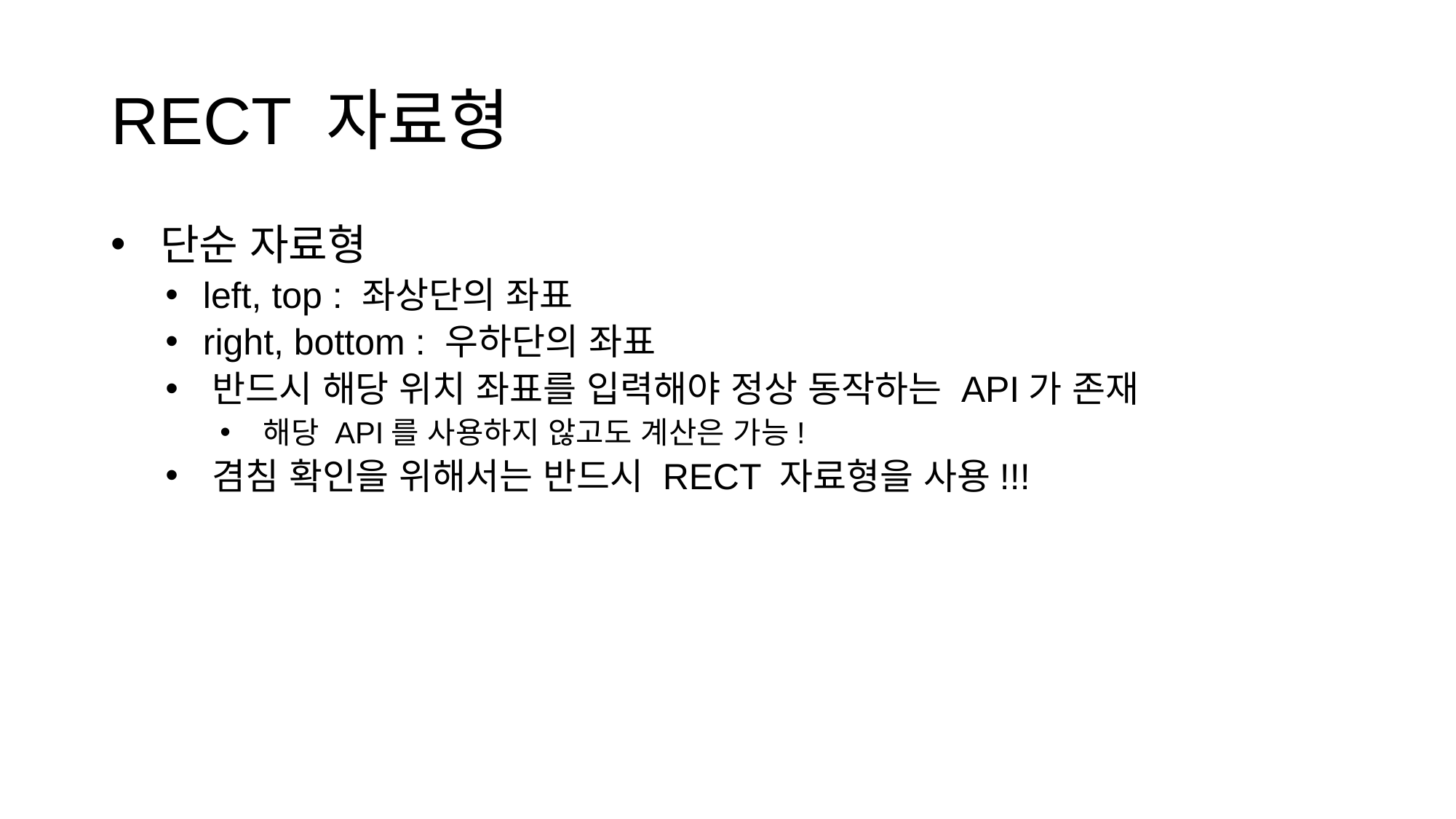

# RECT 자료형
 단순 자료형
 left, top : 좌상단의 좌표
 right, bottom : 우하단의 좌표
 반드시 해당 위치 좌표를 입력해야 정상 동작하는 API가 존재
 해당 API를 사용하지 않고도 계산은 가능!
 겸침 확인을 위해서는 반드시 RECT 자료형을 사용!!!